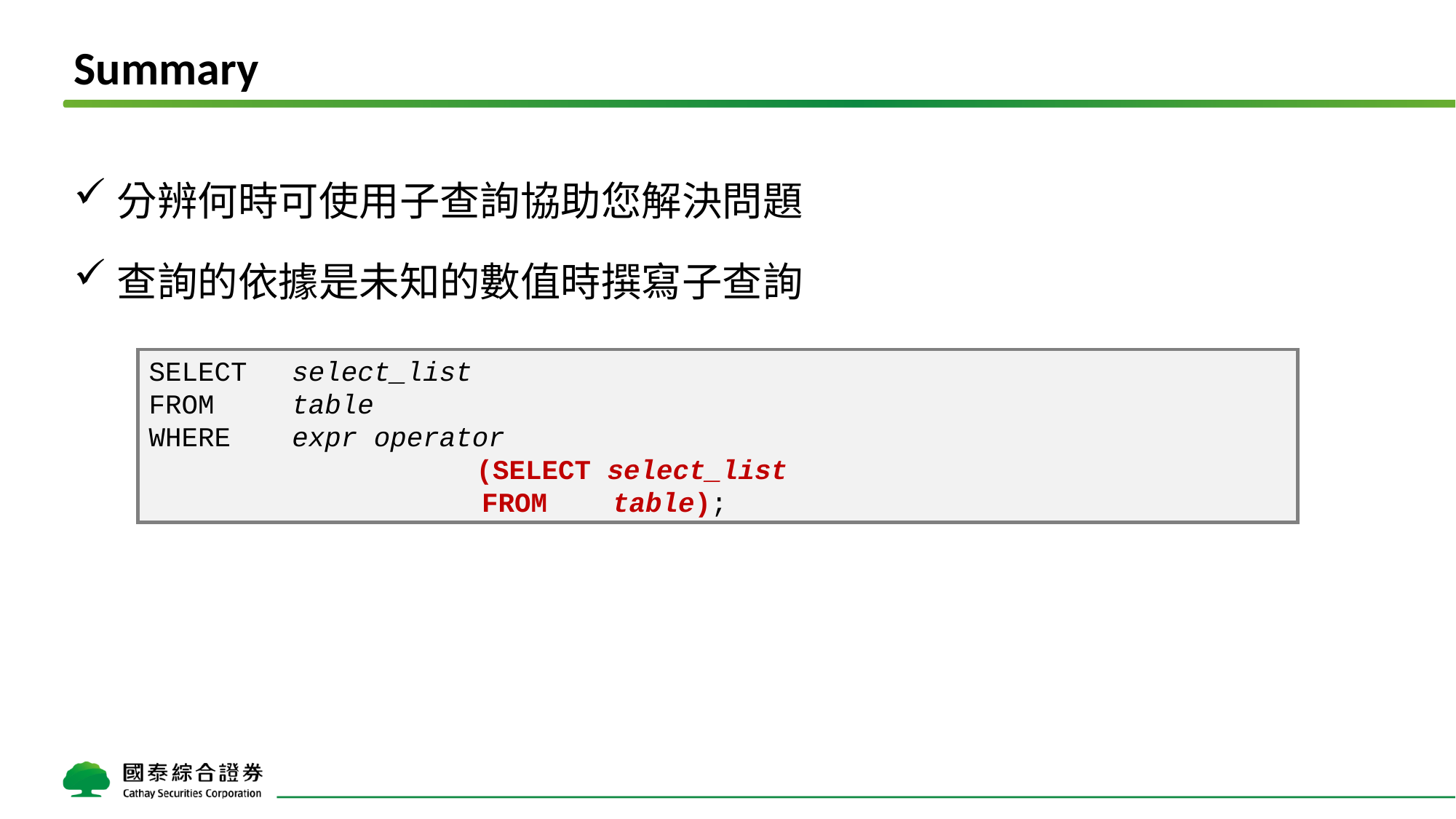

# Summary
分辨何時可使用子查詢協助您解決問題
查詢的依據是未知的數值時撰寫子查詢
SELECT	select_list
FROM	table
WHERE	expr operator
		 	(SELECT select_list
		       FROM    table);